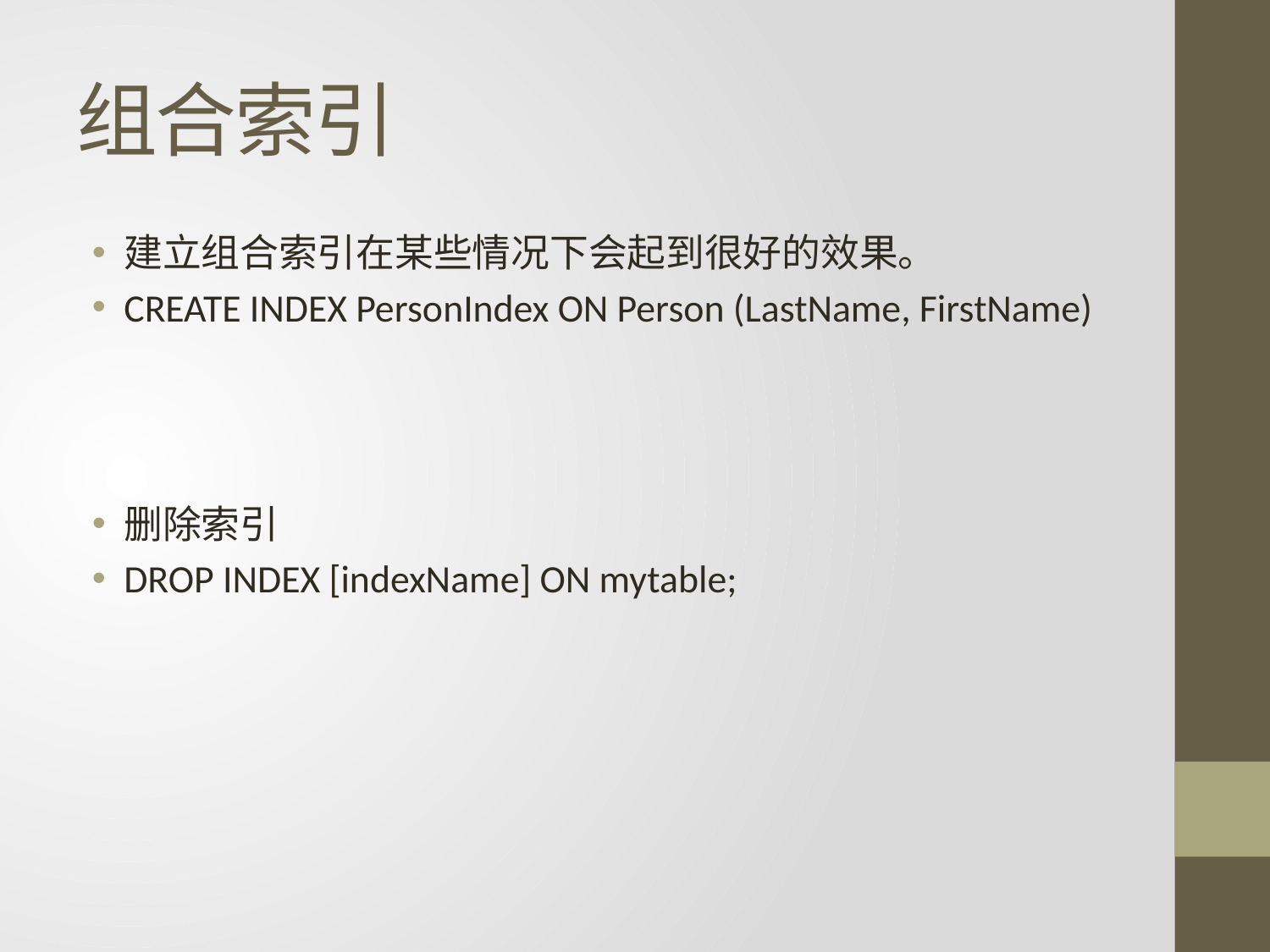

# 组合索引
建立组合索引在某些情况下会起到很好的效果。
CREATE INDEX PersonIndex ON Person (LastName, FirstName)

删除索引
DROP INDEX [indexName] ON mytable;